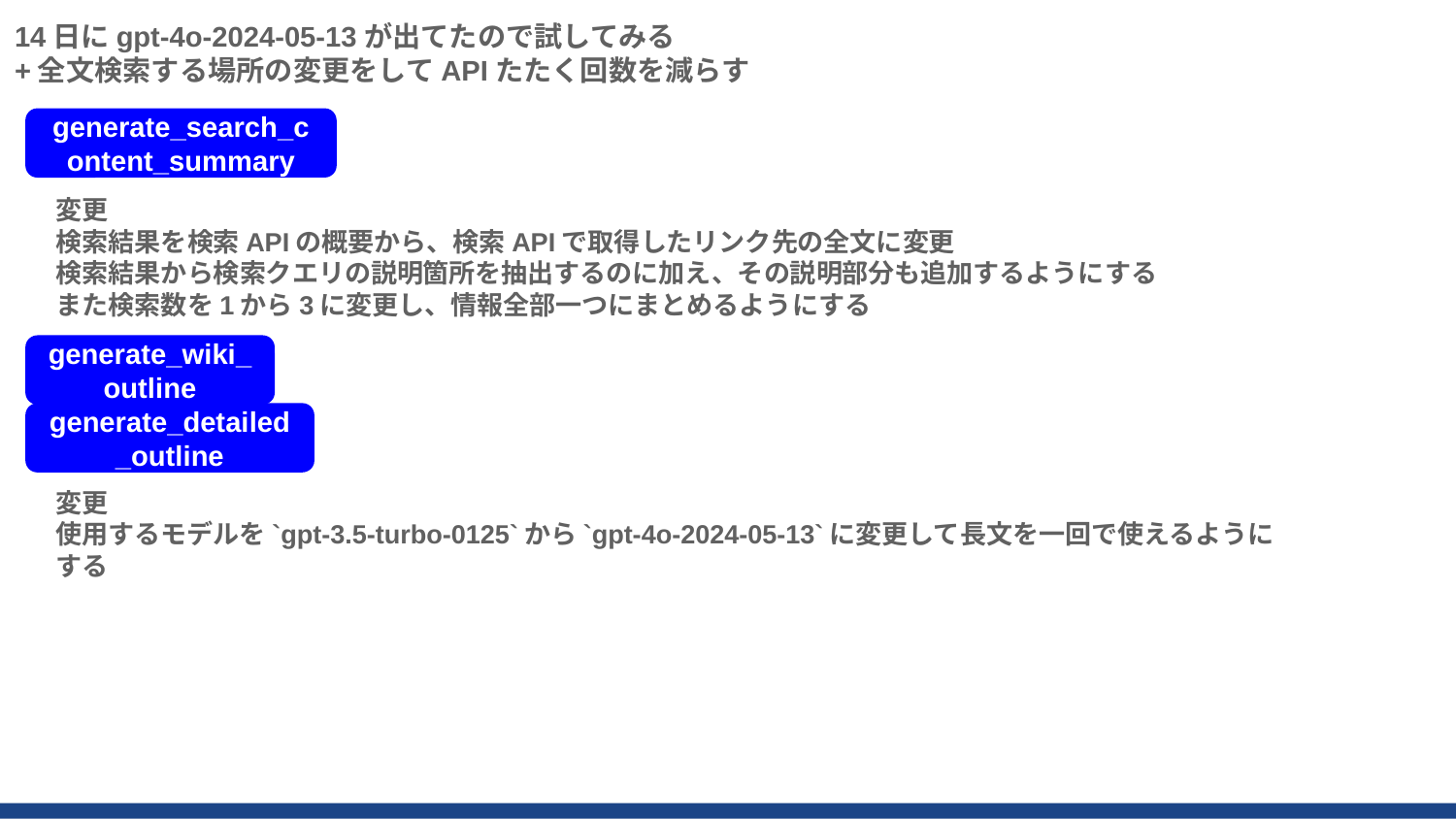

14日にgpt-4o-2024-05-13が出てたので試してみる
+全文検索する場所の変更をしてAPIたたく回数を減らす
generate_search_content_summary
変更
検索結果を検索APIの概要から、検索APIで取得したリンク先の全文に変更
検索結果から検索クエリの説明箇所を抽出するのに加え、その説明部分も追加するようにする
また検索数を1から3に変更し、情報全部一つにまとめるようにする
generate_wiki_outline
generate_detailed_outline
変更
使用するモデルを`gpt-3.5-turbo-0125`から`gpt-4o-2024-05-13`に変更して長文を一回で使えるようにする